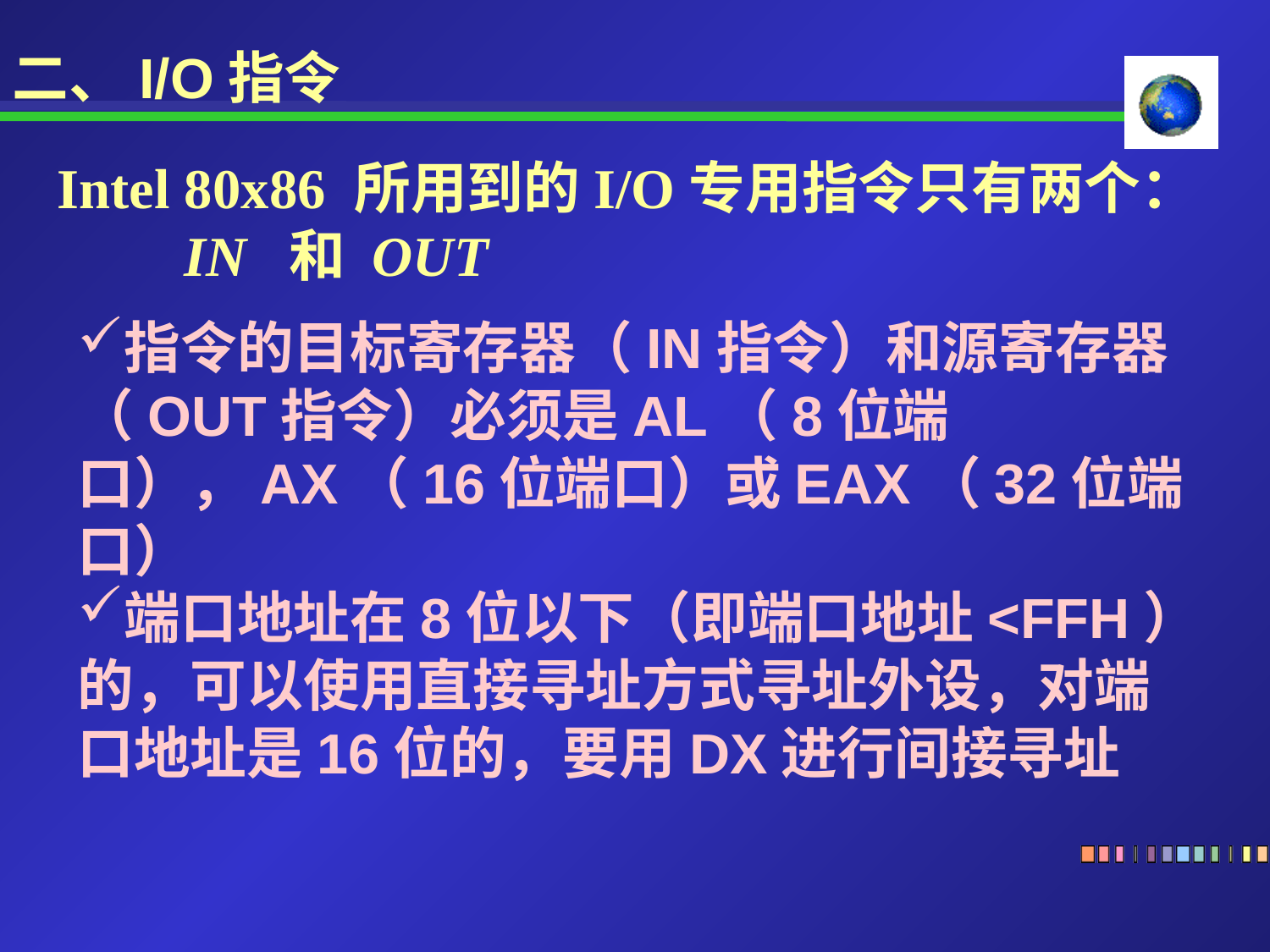

二、I/O指令
Intel 80x86 所用到的I/O专用指令只有两个：	IN  和 OUT
指令的目标寄存器（IN指令）和源寄存器（OUT指令）必须是AL（8位端口），AX（16位端口）或EAX（32位端口）
端口地址在8位以下（即端口地址<FFH）的，可以使用直接寻址方式寻址外设，对端口地址是16位的，要用DX进行间接寻址
14